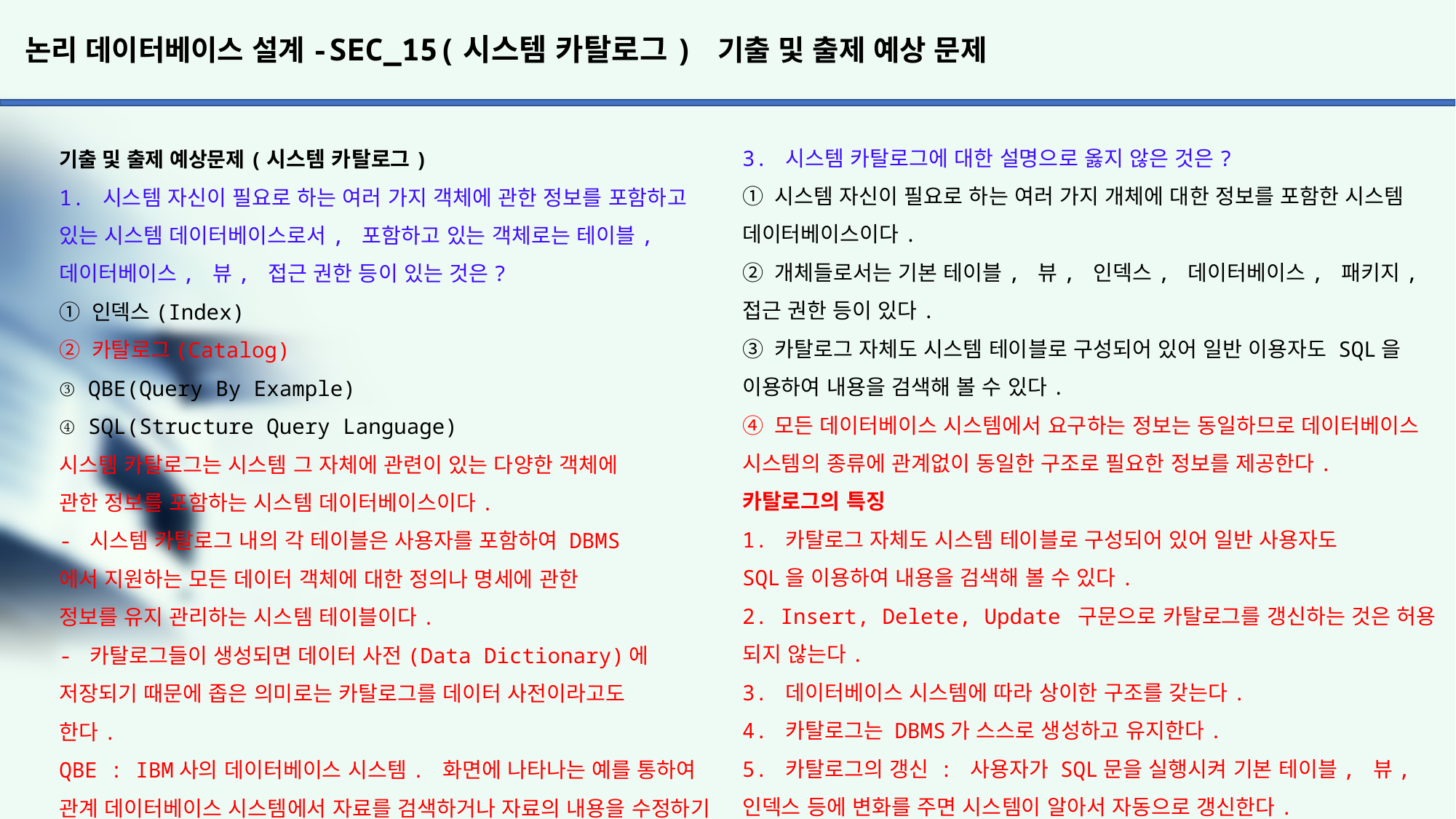

# 논리 데이터베이스 설계-SEC_15(시스템 카탈로그) 기출 및 출제 예상 문제
3. 시스템 카탈로그에 대한 설명으로 옳지 않은 것은?
① 시스템 자신이 필요로 하는 여러 가지 개체에 대한 정보를 포함한 시스템 데이터베이스이다.
② 개체들로서는 기본 테이블, 뷰, 인덱스, 데이터베이스, 패키지,  접근 권한 등이 있다.
③ 카탈로그 자체도 시스템 테이블로 구성되어 있어 일반 이용자도 SQL을 이용하여 내용을 검색해 볼 수 있다.
④ 모든 데이터베이스 시스템에서 요구하는 정보는 동일하므로 데이터베이스 시스템의 종류에 관계없이 동일한 구조로 필요한 정보를 제공한다.
카탈로그의 특징
1. 카탈로그 자체도 시스템 테이블로 구성되어 있어 일반 사용자도
SQL을 이용하여 내용을 검색해 볼 수 있다.
2. Insert, Delete, Update 구문으로 카탈로그를 갱신하는 것은 허용
되지 않는다.
3. 데이터베이스 시스템에 따라 상이한 구조를 갖는다.
4. 카탈로그는 DBMS가 스스로 생성하고 유지한다.
5. 카탈로그의 갱신 : 사용자가 SQL문을 실행시켜 기본 테이블, 뷰,
인덱스 등에 변화를 주면 시스템이 알아서 자동으로 갱신한다.
6. 분산 시스템에서의 카탈로그 : 보통의 릴레이션, 인덱스, 사용자
등의 정보를 포함할 뿐만 아니라 위치 투명성 및 중복 투명성을 제공
하기 위해 필요한 모든 제어 정보를 가져야 한다.
4. 시스템 카탈로그에 대한 설명으로 옳지 않은 것은?
① 사용자가 직접 시스템 카탈로그의 내용을 갱신하여 데이터베이스 무결성을 유지한다.
② 시스템 자신이 필요로 하는 스키마 및 여러 가지 객체에 관한 정보를 포함하고 있는 시스템 데이터베이스이다.
③ 시스템 카탈로그에 저장되는 내용을 메타 데이터라고도 한다.
④ 시스템 카탈로그는 DBMS가 스스로 생성하고 유지한다.
사용자가 시스템 카탈로그를 직접 갱신할 수 없다. 사용자가 SQL문을
실행시켜 기본 테이블, 뷰, 인덱스 등에 변화를 주면 시스템이 알아서
자동으로 갱신한다.
기출 및 출제 예상문제(시스템 카탈로그)
1. 시스템 자신이 필요로 하는 여러 가지 객체에 관한 정보를 포함하고 있는 시스템 데이터베이스로서, 포함하고 있는 객체로는 테이블, 데이터베이스, 뷰, 접근 권한 등이 있는 것은?
① 인덱스(Index)
② 카탈로그(Catalog)
③ QBE(Query By Example)
④ SQL(Structure Query Language)
시스템 카탈로그는 시스템 그 자체에 관련이 있는 다양한 객체에
관한 정보를 포함하는 시스템 데이터베이스이다.
- 시스템 카탈로그 내의 각 테이블은 사용자를 포함하여 DBMS
에서 지원하는 모든 데이터 객체에 대한 정의나 명세에 관한
정보를 유지 관리하는 시스템 테이블이다.
- 카탈로그들이 생성되면 데이터 사전(Data Dictionary)에
저장되기 때문에 좁은 의미로는 카탈로그를 데이터 사전이라고도
한다.
QBE : IBM사의 데이터베이스 시스템. 화면에 나타나는 예를 통하여 관계 데이터베이스 시스템에서 자료를 검색하거나 자료의 내용을 수정하기 위해서 사용한다.
2. 데이터베이스에 포함되는 모든 데이터 객체들에 대한 정의나 명세에 관한 정보를 유지 관리하는 시스템을 무엇이라 하는가?
① 데이터 디렉터리		② 데이터 사전
③ 저장 시스템			④ 메타 시스템
데이터 사전은 시스템 카탈로그의 좁은 의미이다.